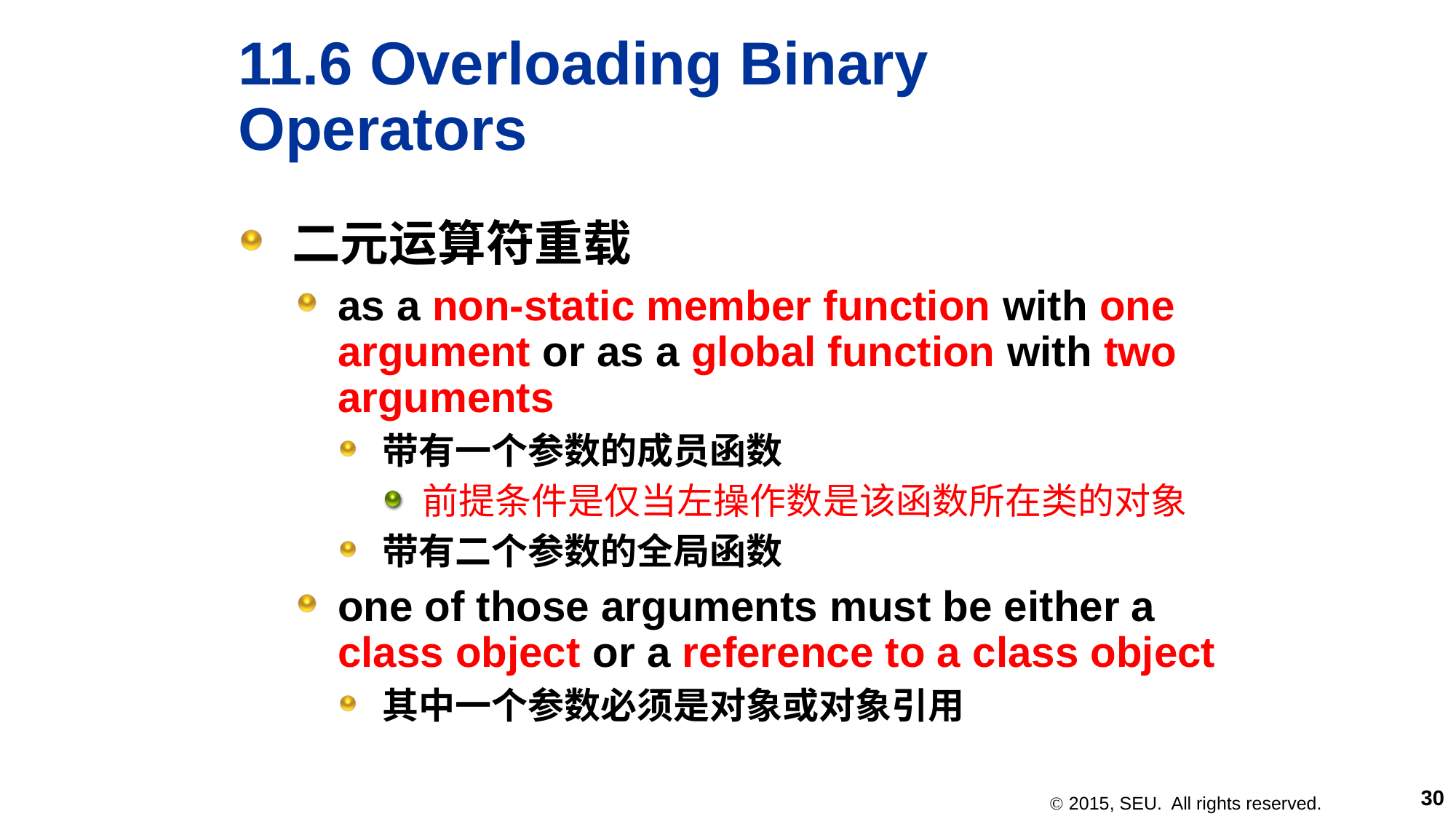

# 11.6 Overloading Binary Operators
二元运算符重载
as a non-static member function with one argument or as a global function with two arguments
带有一个参数的成员函数
前提条件是仅当左操作数是该函数所在类的对象
带有二个参数的全局函数
one of those arguments must be either a class object or a reference to a class object
其中一个参数必须是对象或对象引用